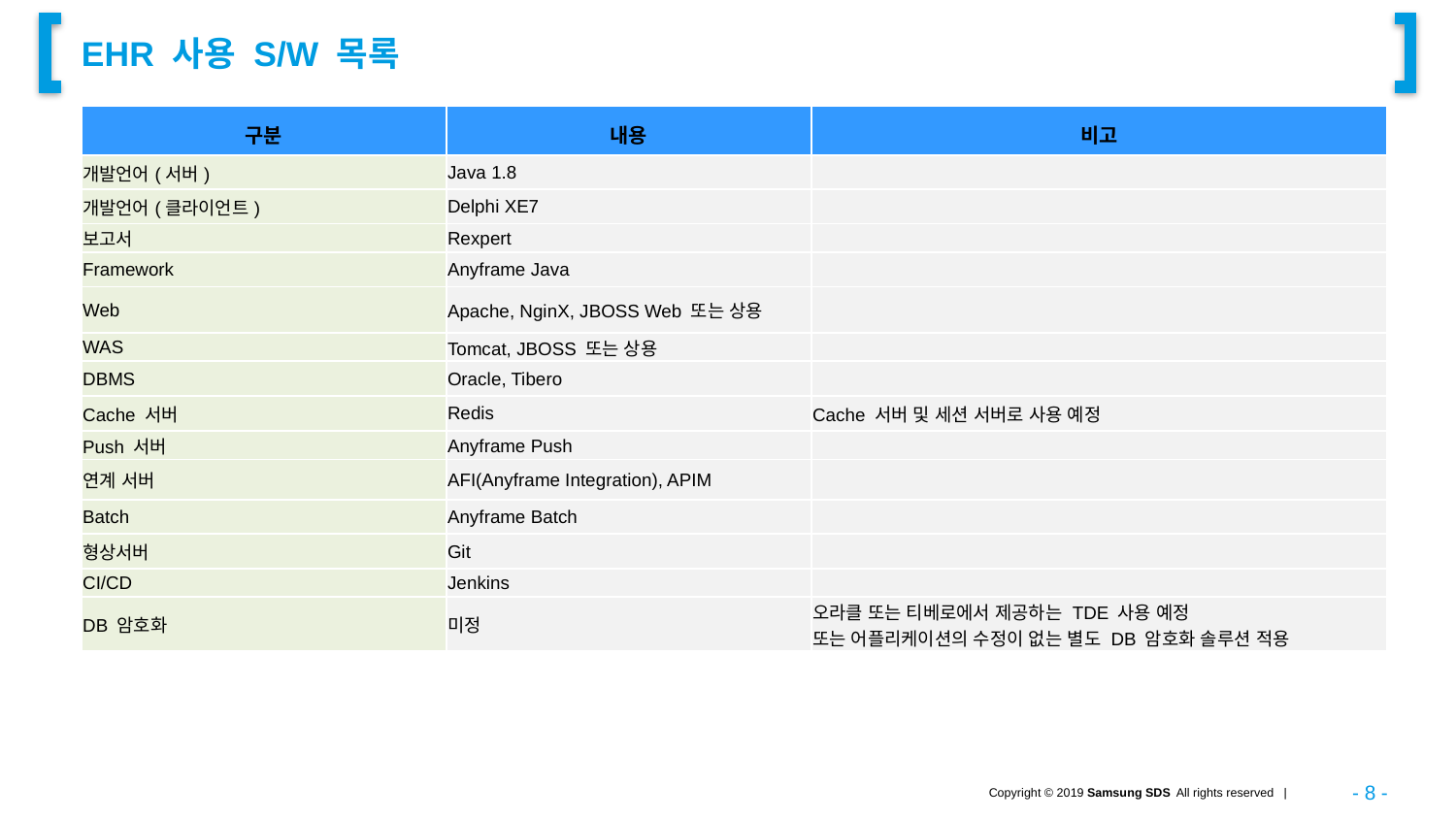

# EHR 사용 S/W 목록
| 구분 | 내용 | 비고 |
| --- | --- | --- |
| 개발언어(서버) | Java 1.8 |  |
| 개발언어(클라이언트) | Delphi XE7 |  |
| 보고서 | Rexpert |  |
| Framework | Anyframe Java |  |
| Web | Apache, NginX, JBOSS Web 또는 상용 |  |
| WAS | Tomcat, JBOSS 또는 상용 |  |
| DBMS | Oracle, Tibero |  |
| Cache 서버 | Redis | Cache 서버 및 세션 서버로 사용 예정 |
| Push 서버 | Anyframe Push |  |
| 연계 서버 | AFI(Anyframe Integration), APIM |  |
| Batch | Anyframe Batch |  |
| 형상서버 | Git |  |
| CI/CD | Jenkins |  |
| DB 암호화 | 미정 | 오라클 또는 티베로에서 제공하는 TDE 사용 예정 또는 어플리케이션의 수정이 없는 별도 DB 암호화 솔루션 적용 |